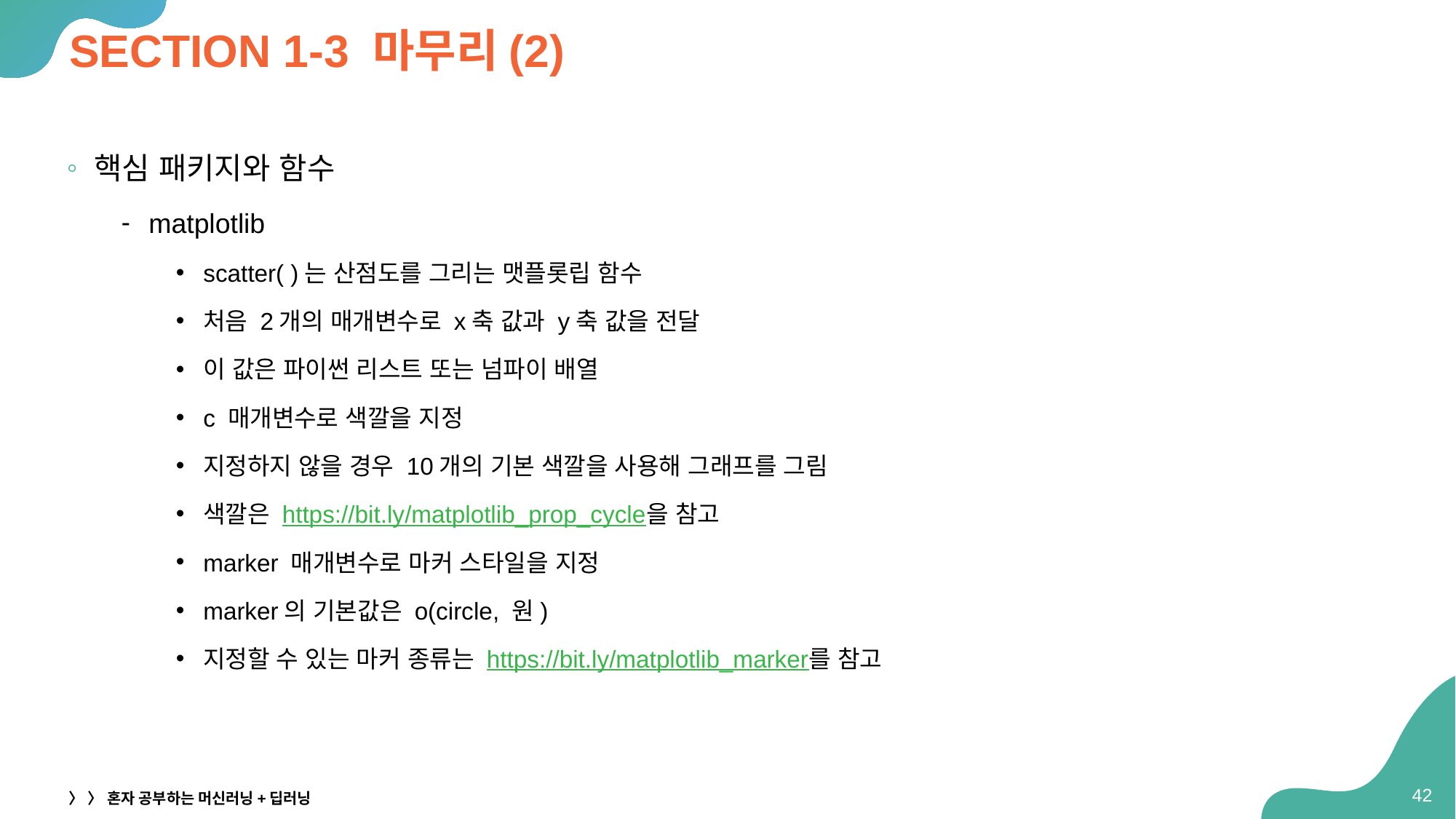

# SECTION 1-3 마무리(2)
핵심 패키지와 함수
matplotlib
scatter( )는 산점도를 그리는 맷플롯립 함수
처음 2개의 매개변수로 x축 값과 y축 값을 전달
이 값은 파이썬 리스트 또는 넘파이 배열
c 매개변수로 색깔을 지정
지정하지 않을 경우 10개의 기본 색깔을 사용해 그래프를 그림
색깔은 https://bit.ly/matplotlib_prop_cycle을 참고
marker 매개변수로 마커 스타일을 지정
marker의 기본값은 o(circle, 원)
지정할 수 있는 마커 종류는 https://bit.ly/matplotlib_marker를 참고
42
〉 〉 혼자 공부하는 머신러닝+딥러닝